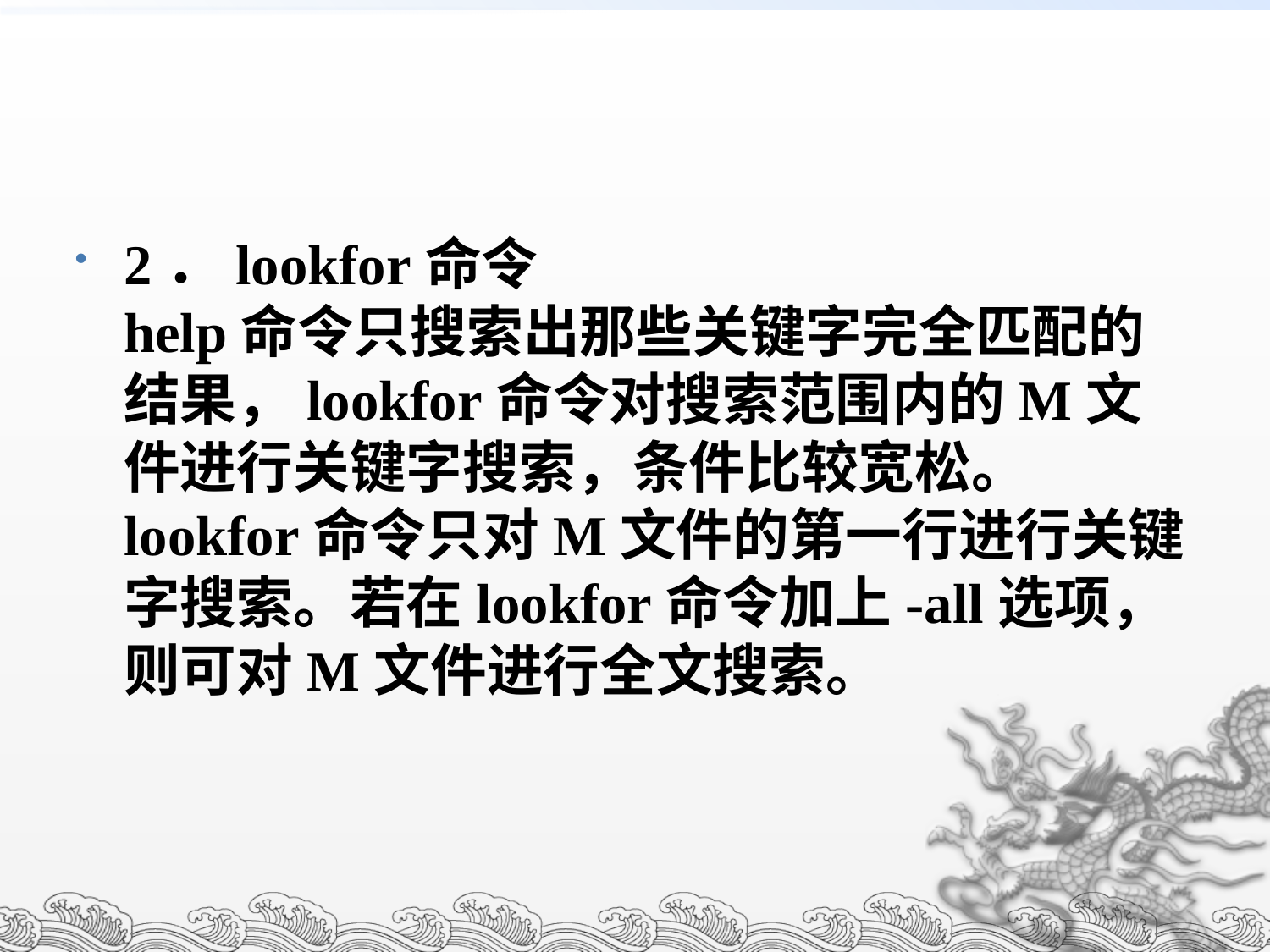

2．lookfor命令
help命令只搜索出那些关键字完全匹配的结果，lookfor命令对搜索范围内的M文件进行关键字搜索，条件比较宽松。
lookfor命令只对M文件的第一行进行关键字搜索。若在lookfor命令加上-all选项，则可对M文件进行全文搜索。